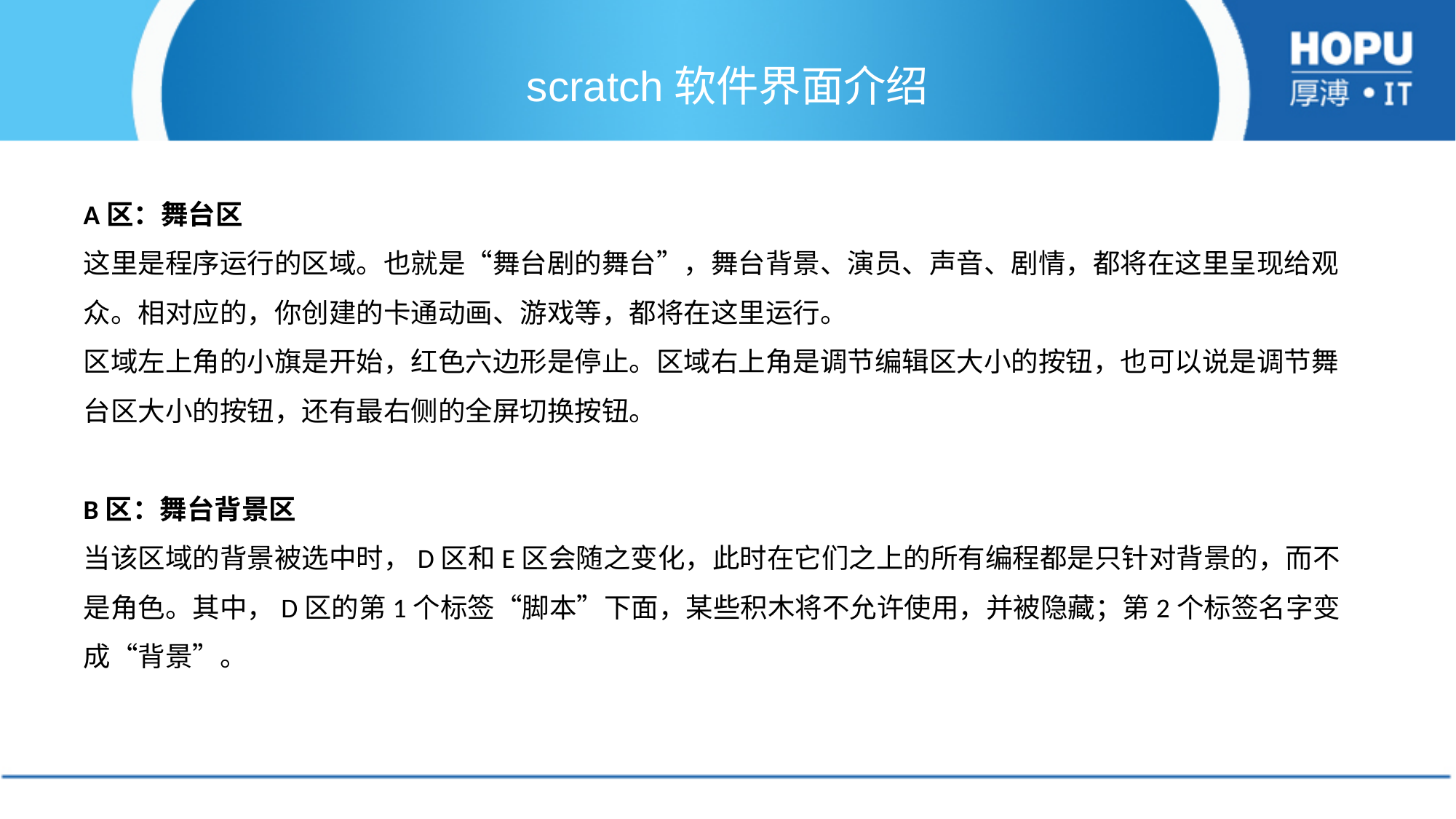

# scratch软件界面介绍
A区：舞台区
这里是程序运行的区域。也就是“舞台剧的舞台”，舞台背景、演员、声音、剧情，都将在这里呈现给观众。相对应的，你创建的卡通动画、游戏等，都将在这里运行。
区域左上角的小旗是开始，红色六边形是停止。区域右上角是调节编辑区大小的按钮，也可以说是调节舞台区大小的按钮，还有最右侧的全屏切换按钮。

B区：舞台背景区
当该区域的背景被选中时，D区和E区会随之变化，此时在它们之上的所有编程都是只针对背景的，而不是角色。其中，D区的第1个标签“脚本”下面，某些积木将不允许使用，并被隐藏；第2个标签名字变成“背景”。